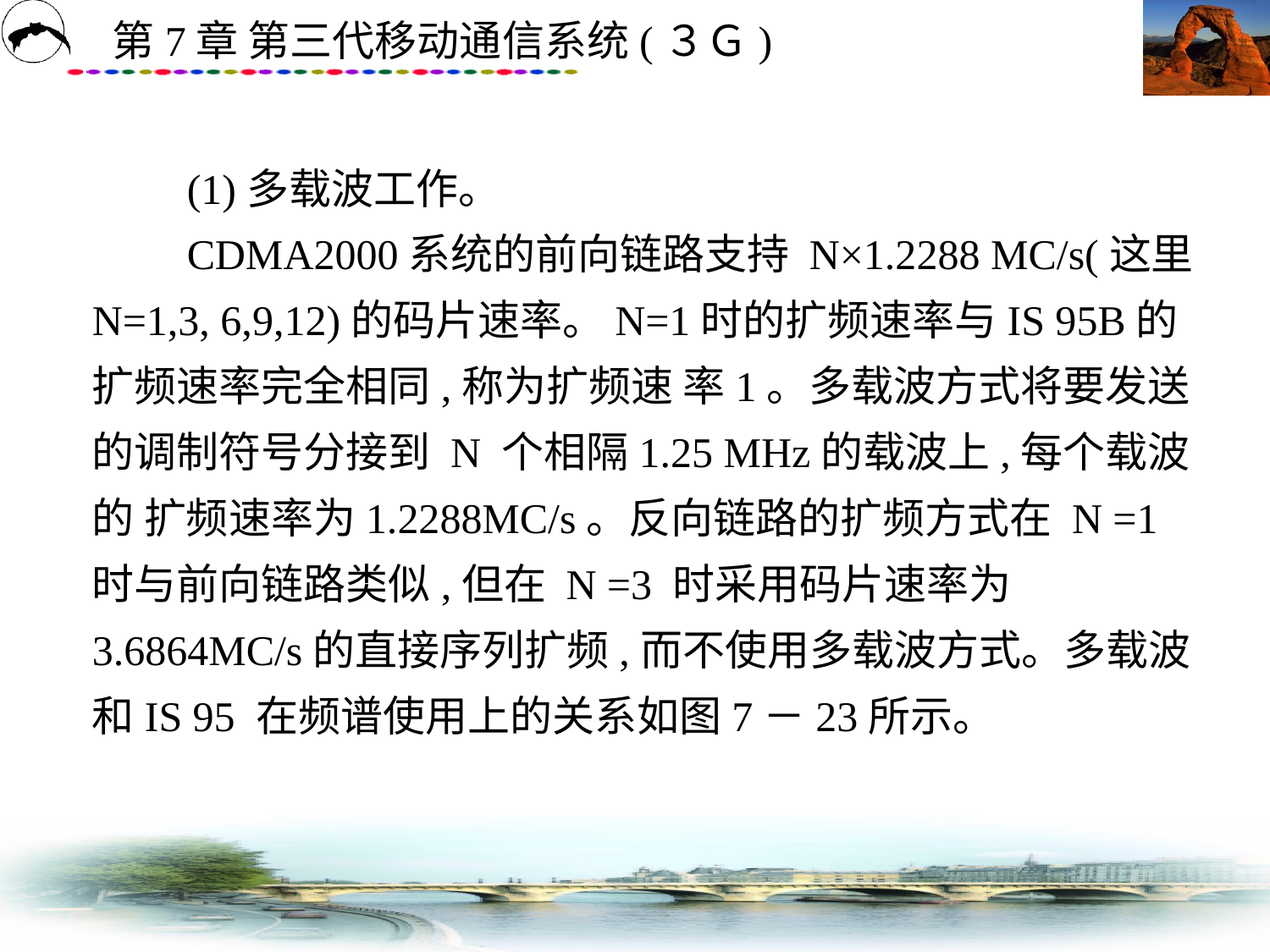

# (1)多载波工作。 　　CDMA2000系统的前向链路支持 N×1.2288 MC/s(这里 N=1,3, 6,9,12)的码片速率。N=1时的扩频速率与IS 95B的扩频速率完全相同,称为扩频速 率1。多载波方式将要发送的调制符号分接到 N 个相隔1.25 MHz的载波上,每个载波的 扩频速率为1.2288MC/s。反向链路的扩频方式在 N =1时与前向链路类似,但在 N =3 时采用码片速率为3.6864MC/s的直接序列扩频,而不使用多载波方式。多载波和IS 95 在频谱使用上的关系如图7－23所示。